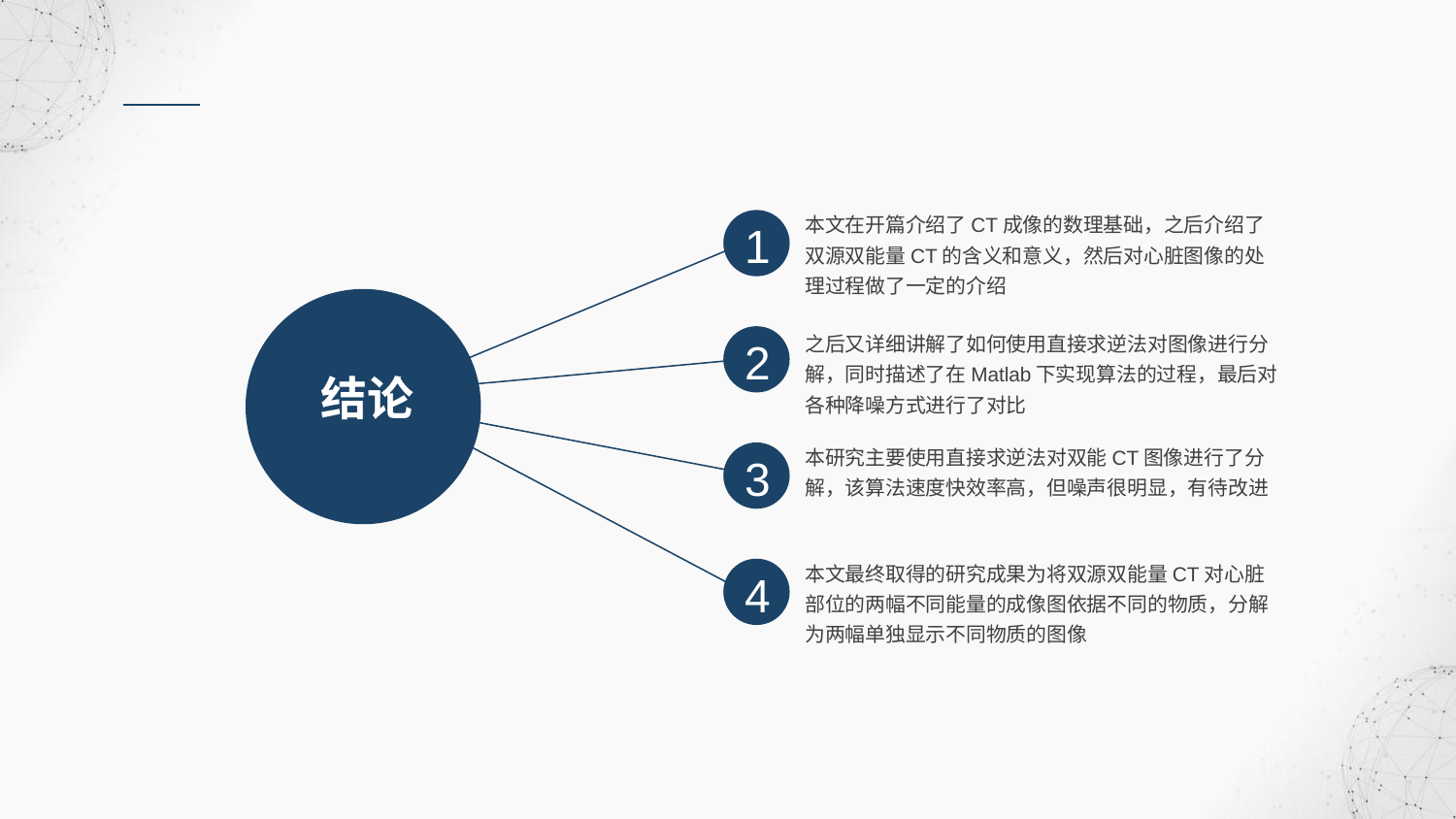

本文在开篇介绍了CT成像的数理基础，之后介绍了双源双能量CT的含义和意义，然后对心脏图像的处理过程做了一定的介绍
1

结论
之后又详细讲解了如何使用直接求逆法对图像进行分解，同时描述了在Matlab下实现算法的过程，最后对各种降噪方式进行了对比
2

本研究主要使用直接求逆法对双能CT图像进行了分解，该算法速度快效率高，但噪声很明显，有待改进
3

本文最终取得的研究成果为将双源双能量CT对心脏部位的两幅不同能量的成像图依据不同的物质，分解为两幅单独显示不同物质的图像
4